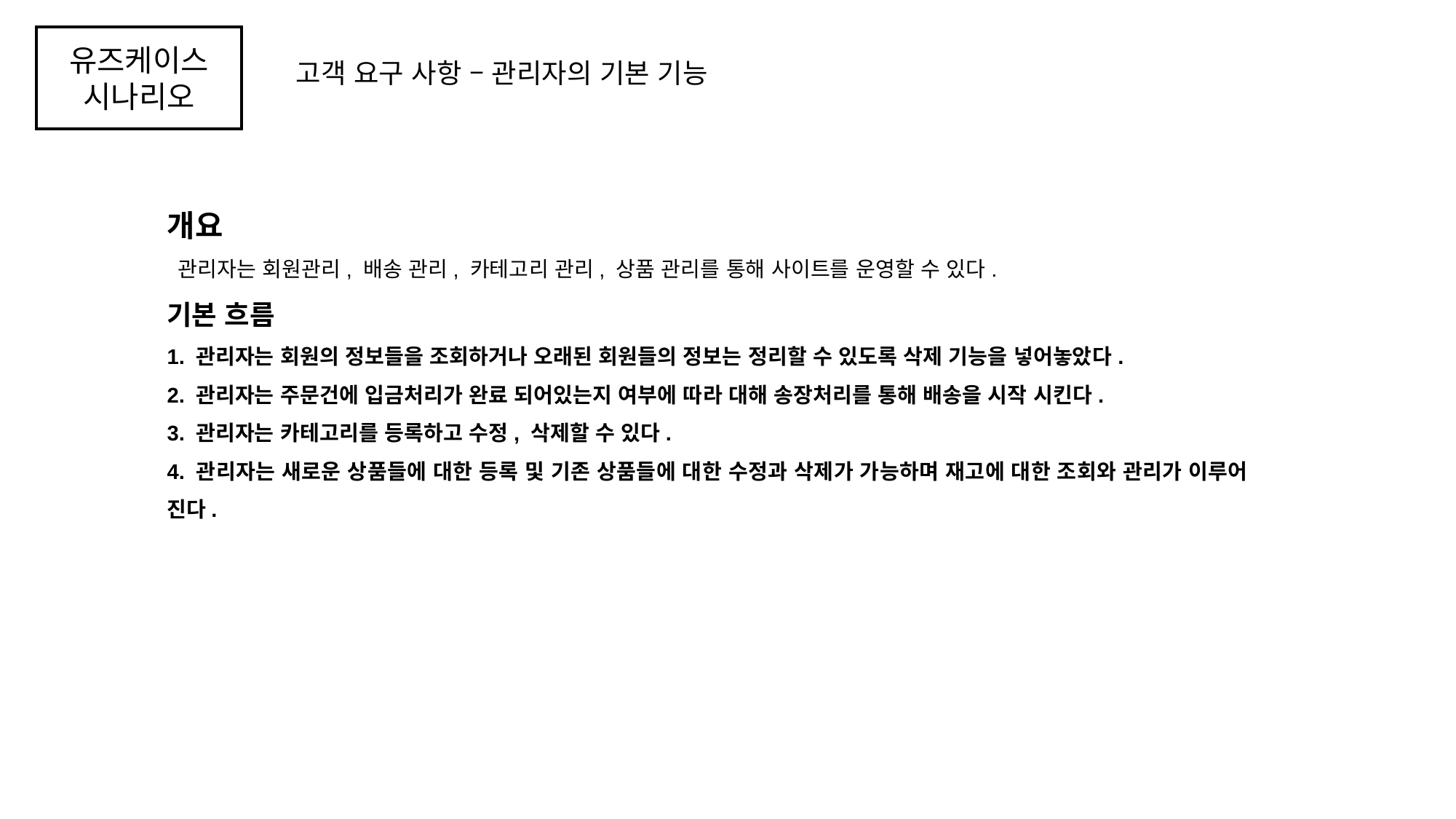

유즈케이스
시나리오
고객 요구 사항 – 관리자의 기본 기능
개요
 관리자는 회원관리, 배송 관리, 카테고리 관리, 상품 관리를 통해 사이트를 운영할 수 있다.
기본 흐름
1. 관리자는 회원의 정보들을 조회하거나 오래된 회원들의 정보는 정리할 수 있도록 삭제 기능을 넣어놓았다.
2. 관리자는 주문건에 입금처리가 완료 되어있는지 여부에 따라 대해 송장처리를 통해 배송을 시작 시킨다.
3. 관리자는 카테고리를 등록하고 수정, 삭제할 수 있다.
4. 관리자는 새로운 상품들에 대한 등록 및 기존 상품들에 대한 수정과 삭제가 가능하며 재고에 대한 조회와 관리가 이루어 진다.